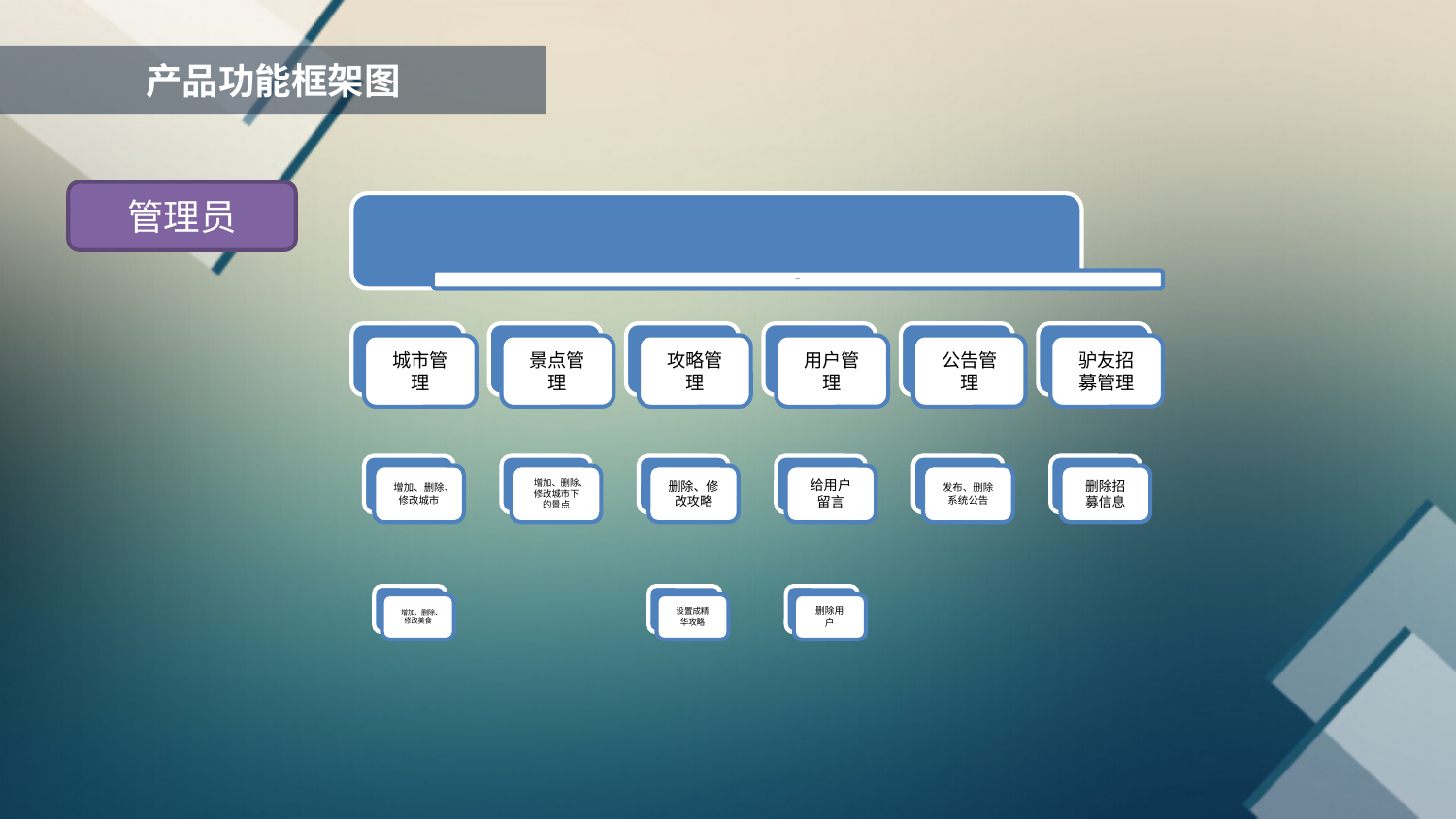

产品功能框架图

管理员
管理员
城市管理
增加、删除、修改城市
景点管理
增加、删除、修改城市下的景点
用户管理
攻略管理
公告管理
驴友招募管理
删除、修改攻略
给用户留言
增加、删除、修改美食
设置成精华攻略
删除用户
发布、删除系统公告
删除招募信息